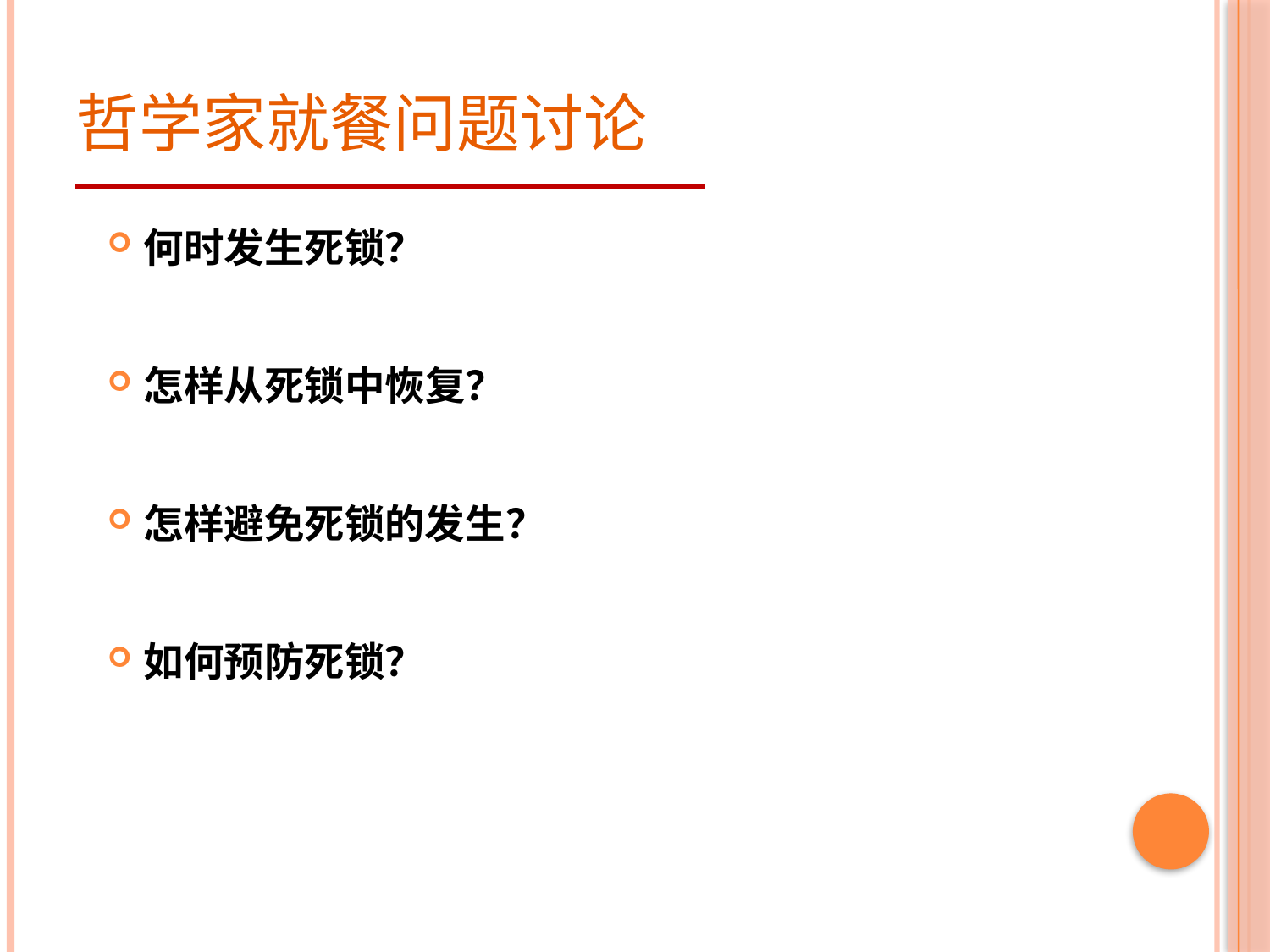

# 哲学家就餐问题讨论
何时发生死锁？

怎样从死锁中恢复？

怎样避免死锁的发生？

如何预防死锁？